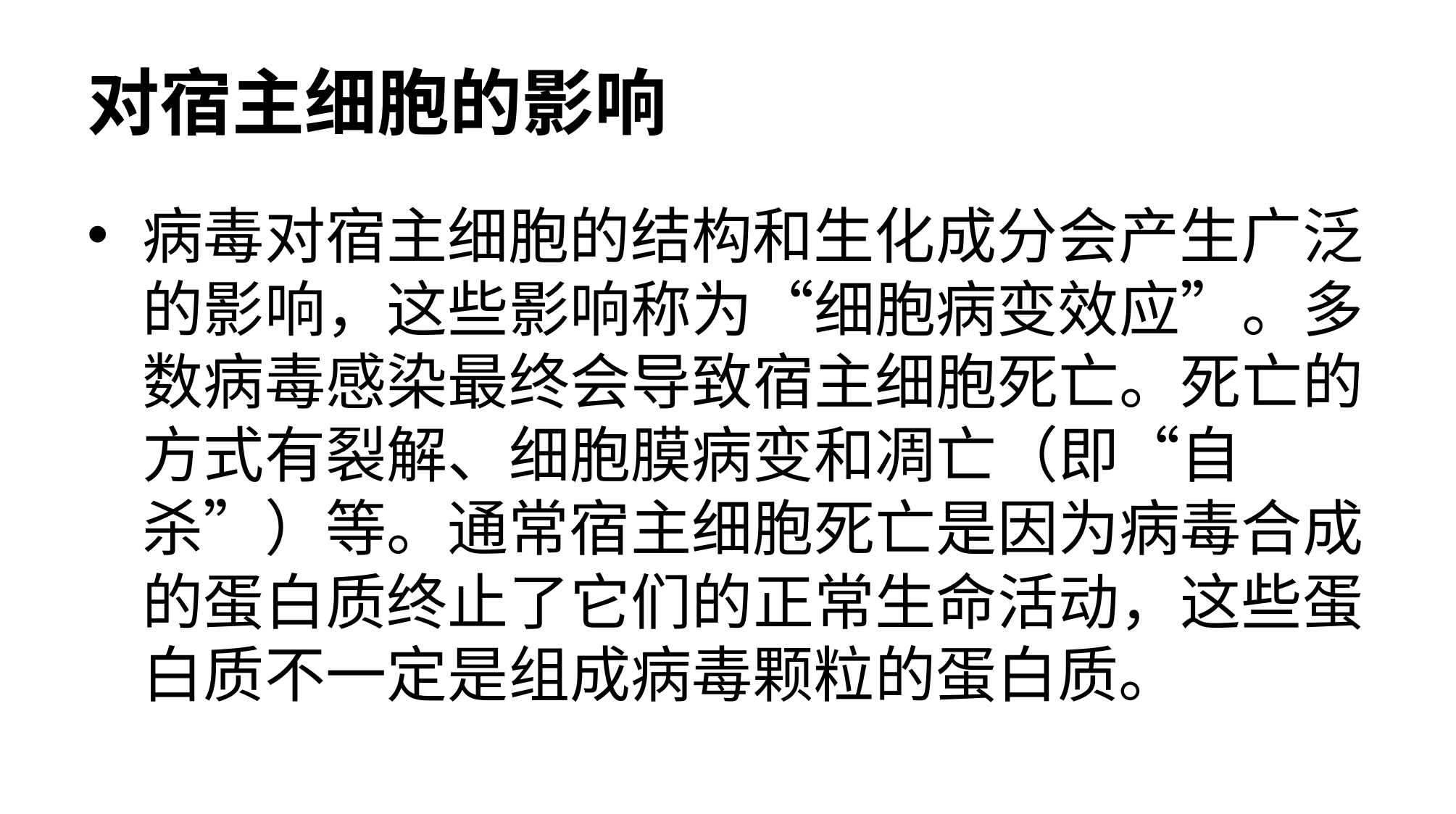

# 对宿主细胞的影响
病毒对宿主细胞的结构和生化成分会产生广泛的影响，这些影响称为“细胞病变效应”。多数病毒感染最终会导致宿主细胞死亡。死亡的方式有裂解、细胞膜病变和凋亡（即“自杀”）等。通常宿主细胞死亡是因为病毒合成的蛋白质终止了它们的正常生命活动，这些蛋白质不一定是组成病毒颗粒的蛋白质。